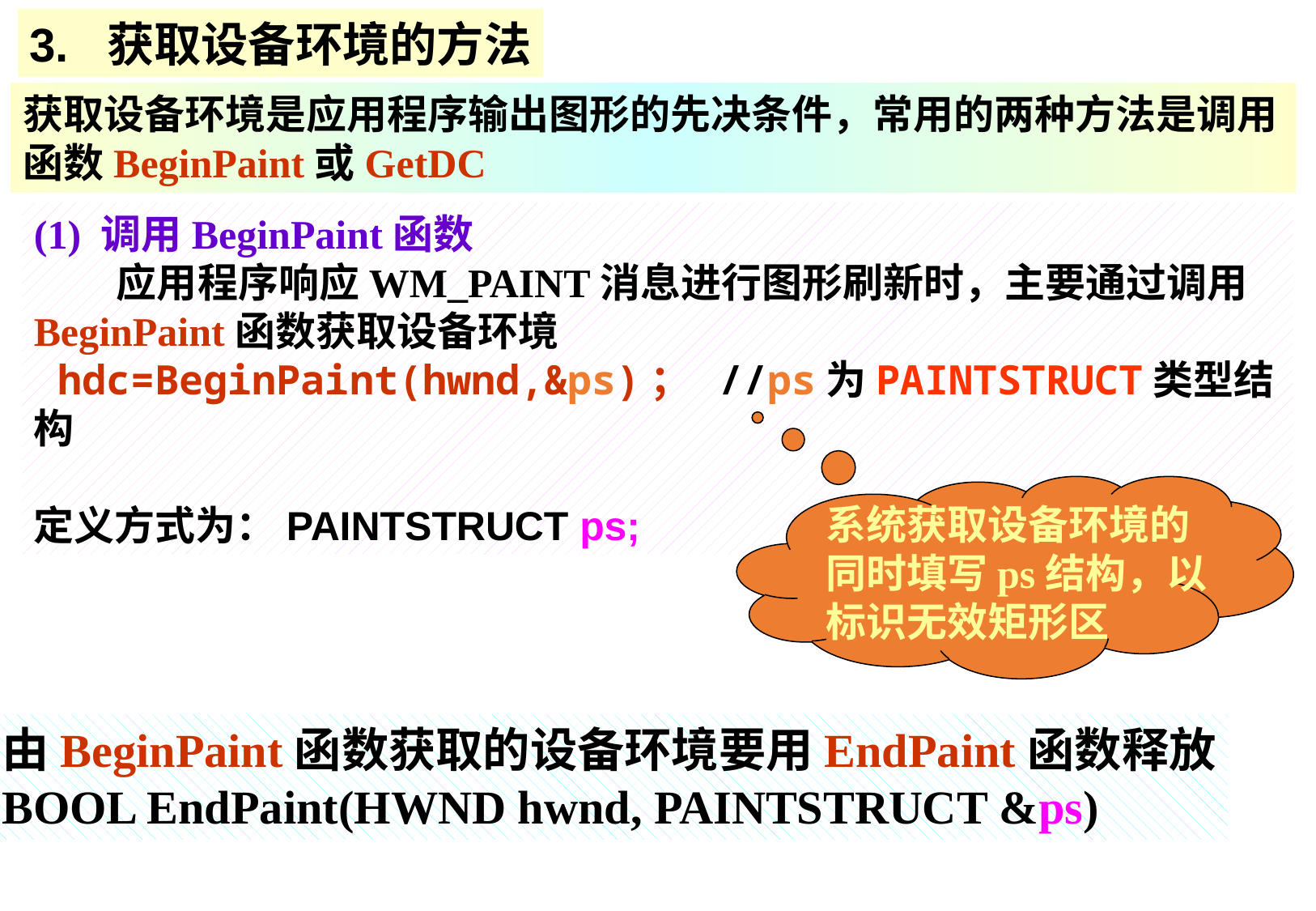

3.  获取设备环境的方法
获取设备环境是应用程序输出图形的先决条件，常用的两种方法是调用函数BeginPaint或GetDC
(1) 调用BeginPaint函数
        应用程序响应WM_PAINT消息进行图形刷新时，主要通过调用BeginPaint函数获取设备环境
 hdc=BeginPaint(hwnd,&ps)；  //ps为PAINTSTRUCT类型结构

定义方式为：PAINTSTRUCT ps;
系统获取设备环境的
同时填写ps结构，以
标识无效矩形区
由BeginPaint函数获取的设备环境要用EndPaint函数释放
BOOL EndPaint(HWND hwnd, PAINTSTRUCT &ps)